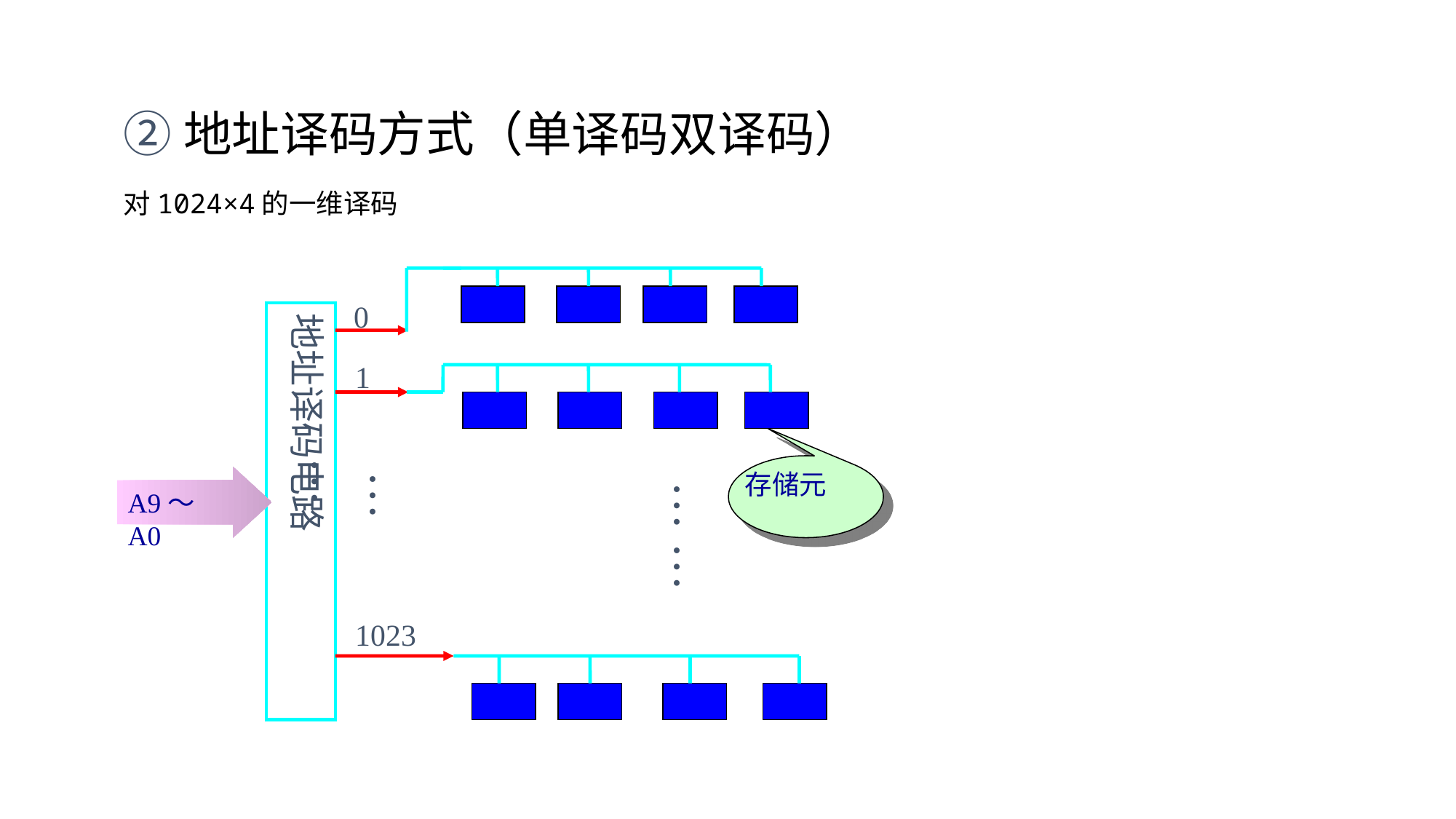

②地址译码方式（单译码双译码）
对1024×4的一维译码

0
地址译码电路

1

  …  …
  … …
存储元

A9～A0
1023